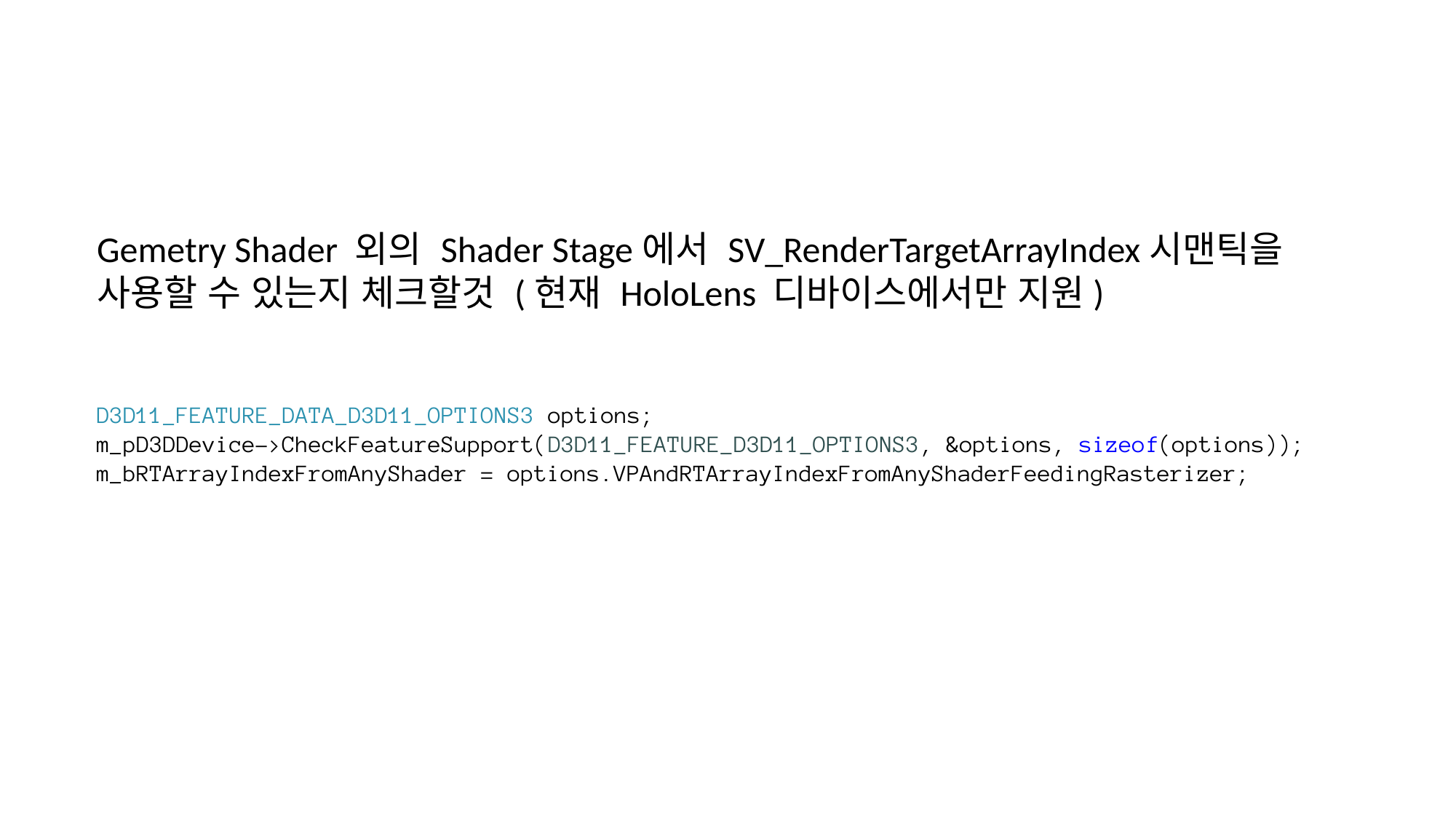

Gemetry Shader 외의 Shader Stage에서 SV_RenderTargetArrayIndex시맨틱을 사용할 수 있는지 체크할것 (현재 HoloLens 디바이스에서만 지원)

D3D11_FEATURE_DATA_D3D11_OPTIONS3 options;
m_pD3DDevice->CheckFeatureSupport(D3D11_FEATURE_D3D11_OPTIONS3, &options, sizeof(options));
m_bRTArrayIndexFromAnyShader = options.VPAndRTArrayIndexFromAnyShaderFeedingRasterizer;